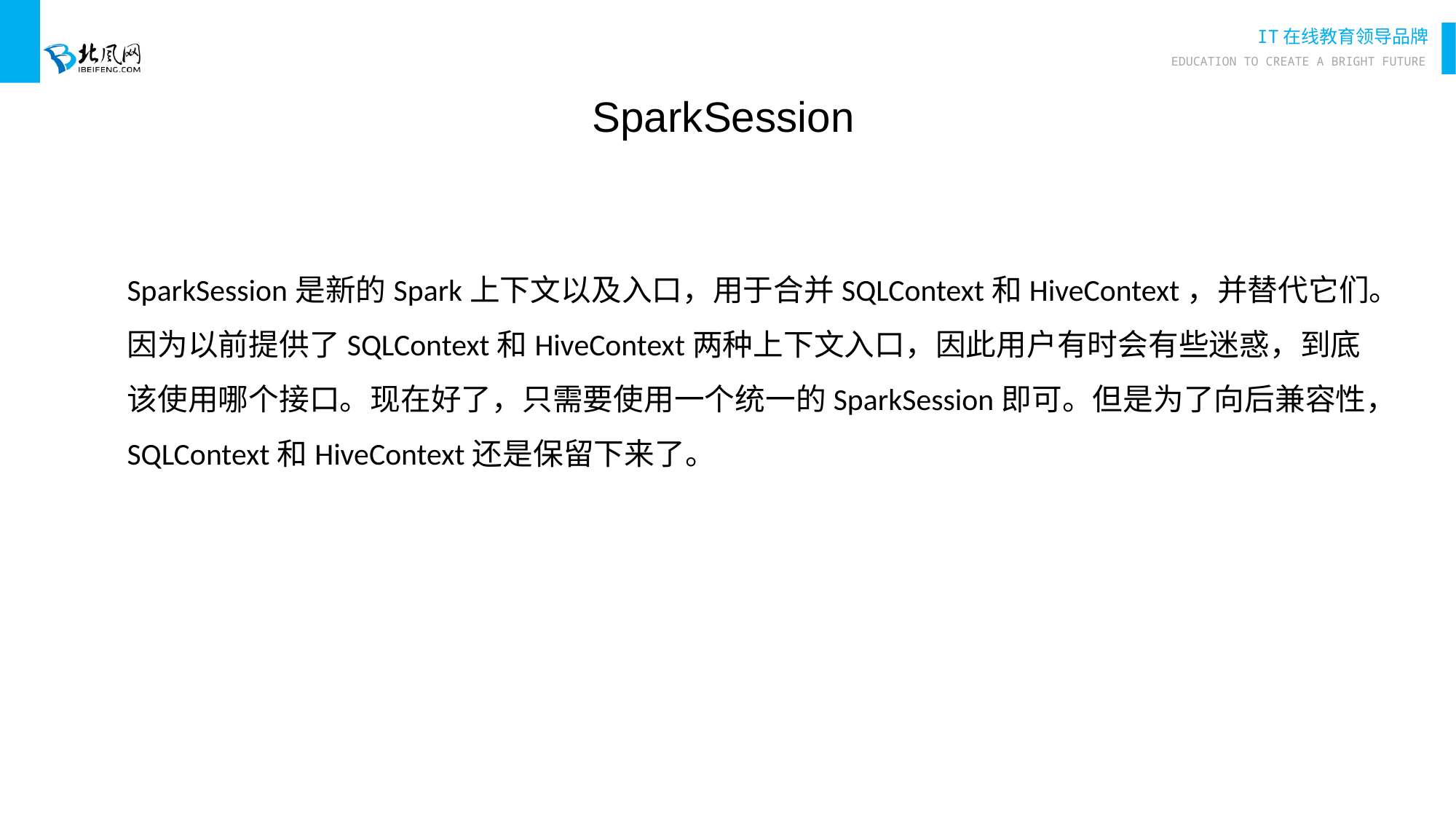

SparkSession
SparkSession是新的Spark上下文以及入口，用于合并SQLContext和HiveContext，并替代它们。因为以前提供了SQLContext和HiveContext两种上下文入口，因此用户有时会有些迷惑，到底该使用哪个接口。现在好了，只需要使用一个统一的SparkSession即可。但是为了向后兼容性，SQLContext和HiveContext还是保留下来了。